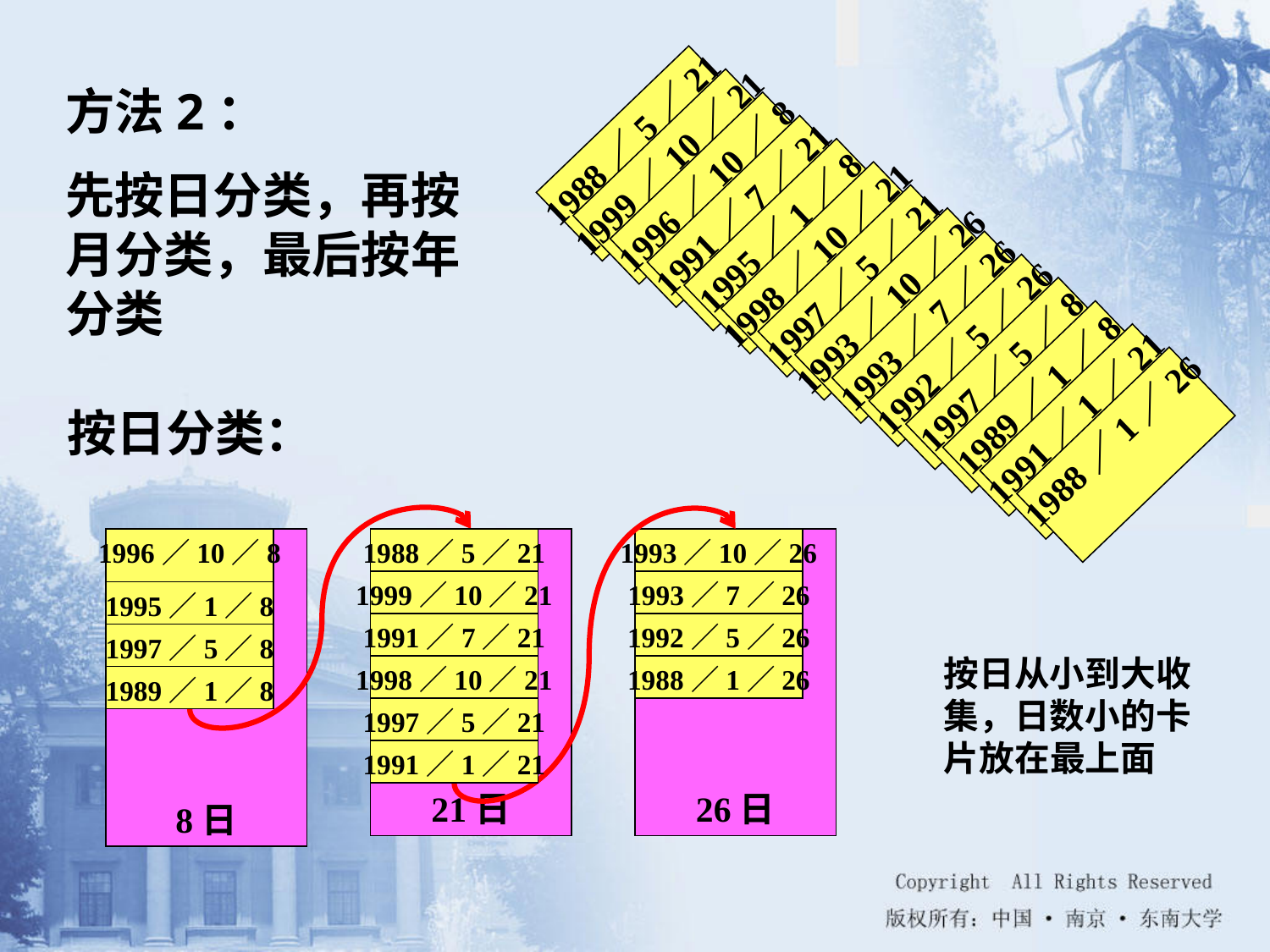

方法2：
先按日分类，再按月分类，最后按年分类
1988／5／21
1999／10／21
1996／10／8
1991／7／21
1995／1／8
1998／10／21
1997／5／21
1993／10／26
1993／7／26
1992／5／26
1997／5／8
1989／1／8
1991／1／21
1988／1／26
按日分类：
8日
1996／10／8
21日
1988／5／21
26日
1993／10／26
1999／10／21
1993／7／26
1995／1／8
1991／7／21
1992／5／26
1997／5／8
按日从小到大收集，日数小的卡片放在最上面
1998／10／21
1988／1／26
1989／1／8
1997／5／21
1991／1／21